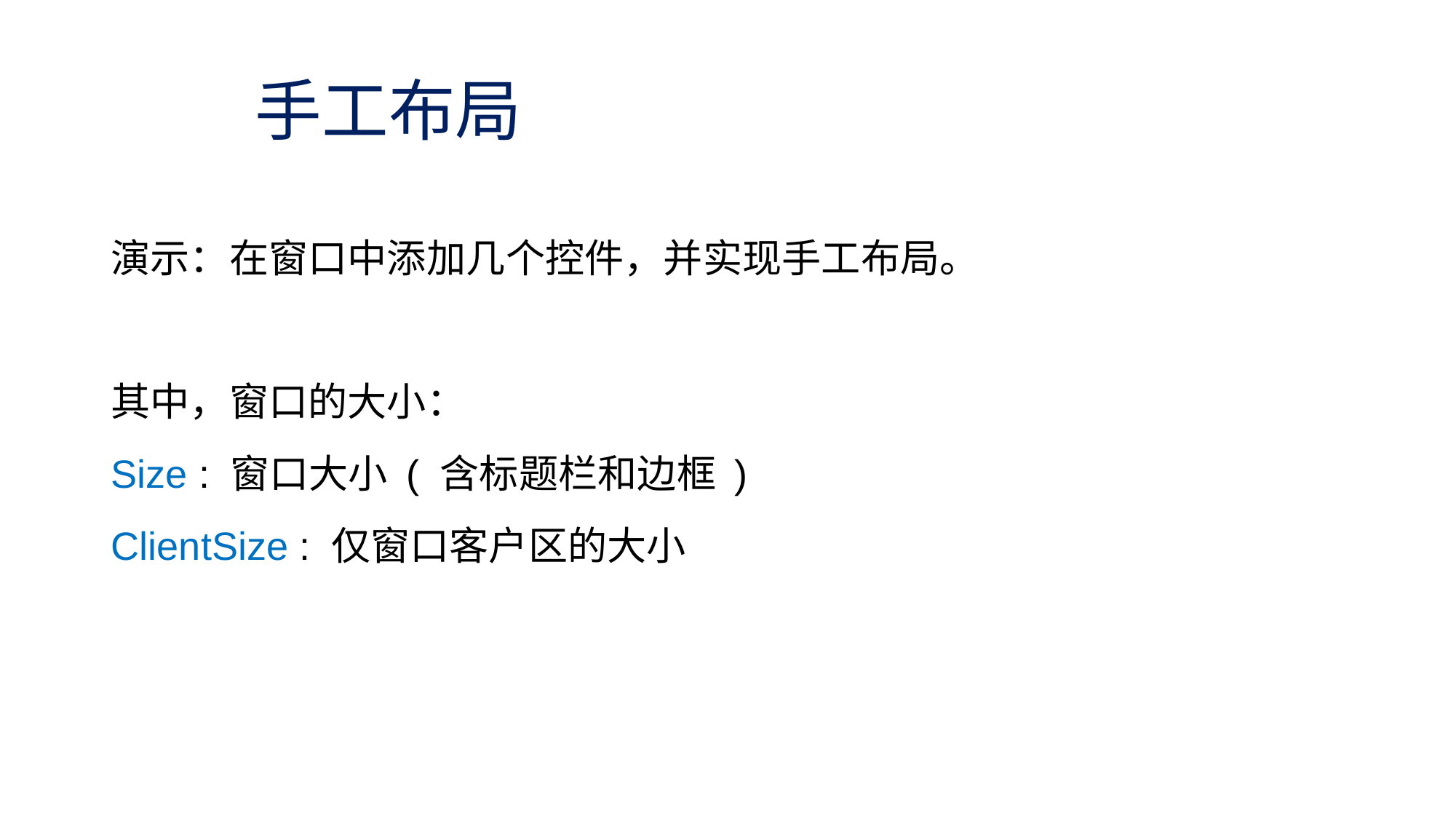

# 手工布局
演示：在窗口中添加几个控件，并实现手工布局。

其中，窗口的大小：
Size : 窗口大小 ( 含标题栏和边框 )
ClientSize : 仅窗口客户区的大小